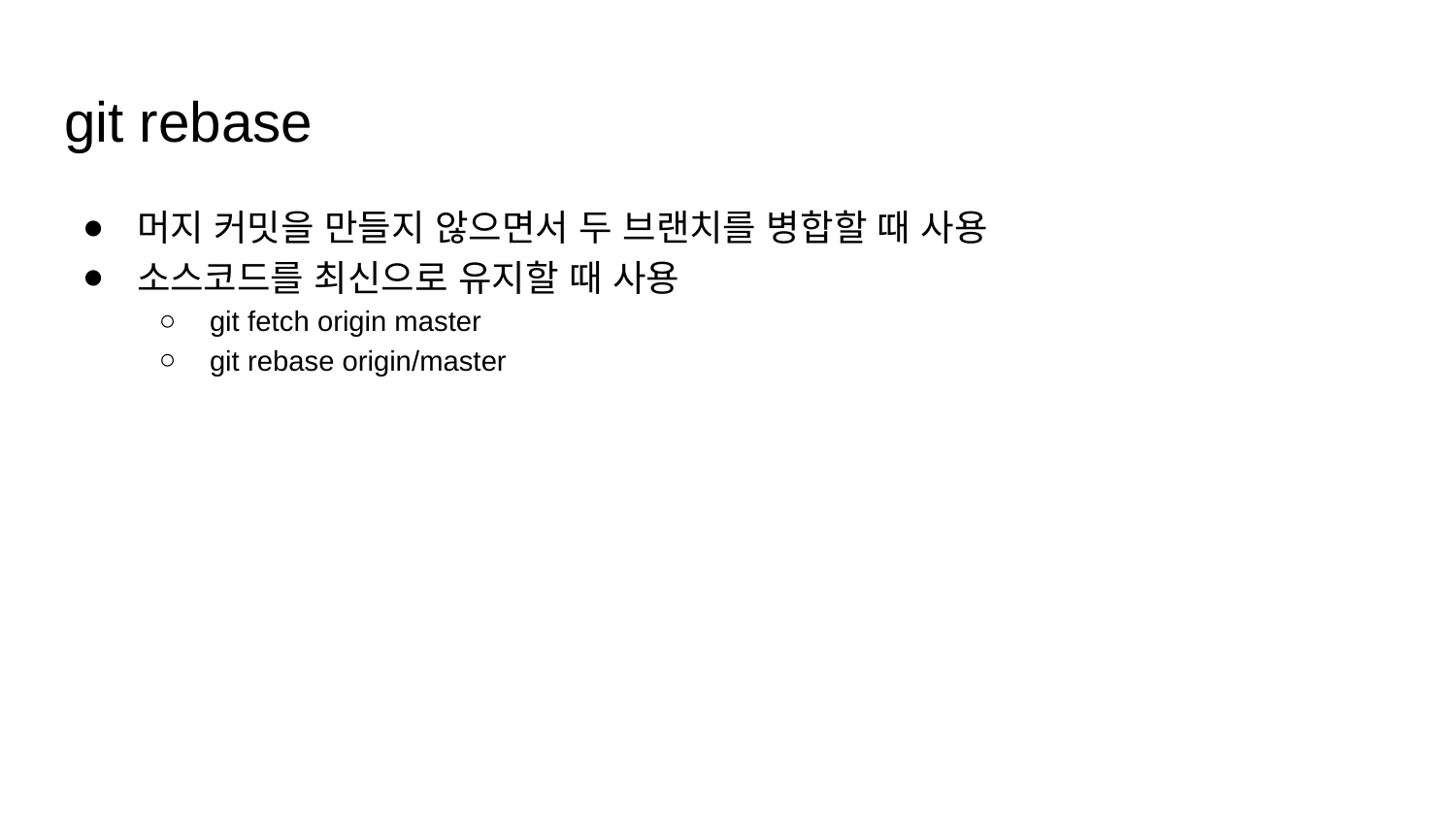

# git rebase
머지 커밋을 만들지 않으면서 두 브랜치를 병합할 때 사용
소스코드를 최신으로 유지할 때 사용
git fetch origin master
git rebase origin/master